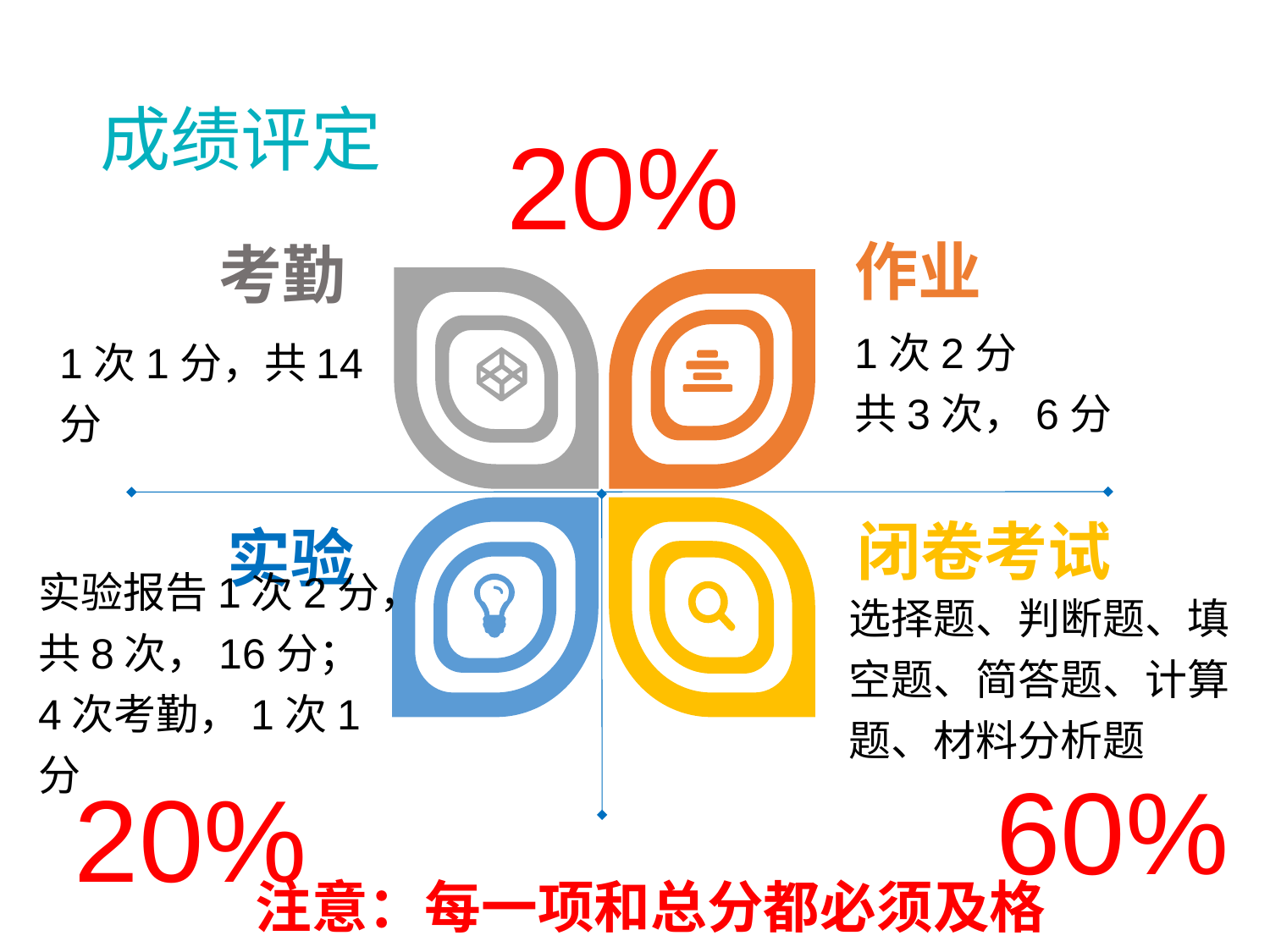

# 成绩评定
20%
考勤
作业

1次2分
共3次，6分
1次1分，共14分
闭卷考试
实验
选择题、判断题、填空题、简答题、计算题、材料分析题
实验报告1次2分，共8次，16分；4次考勤，1次1分
60%
20%
注意：每一项和总分都必须及格